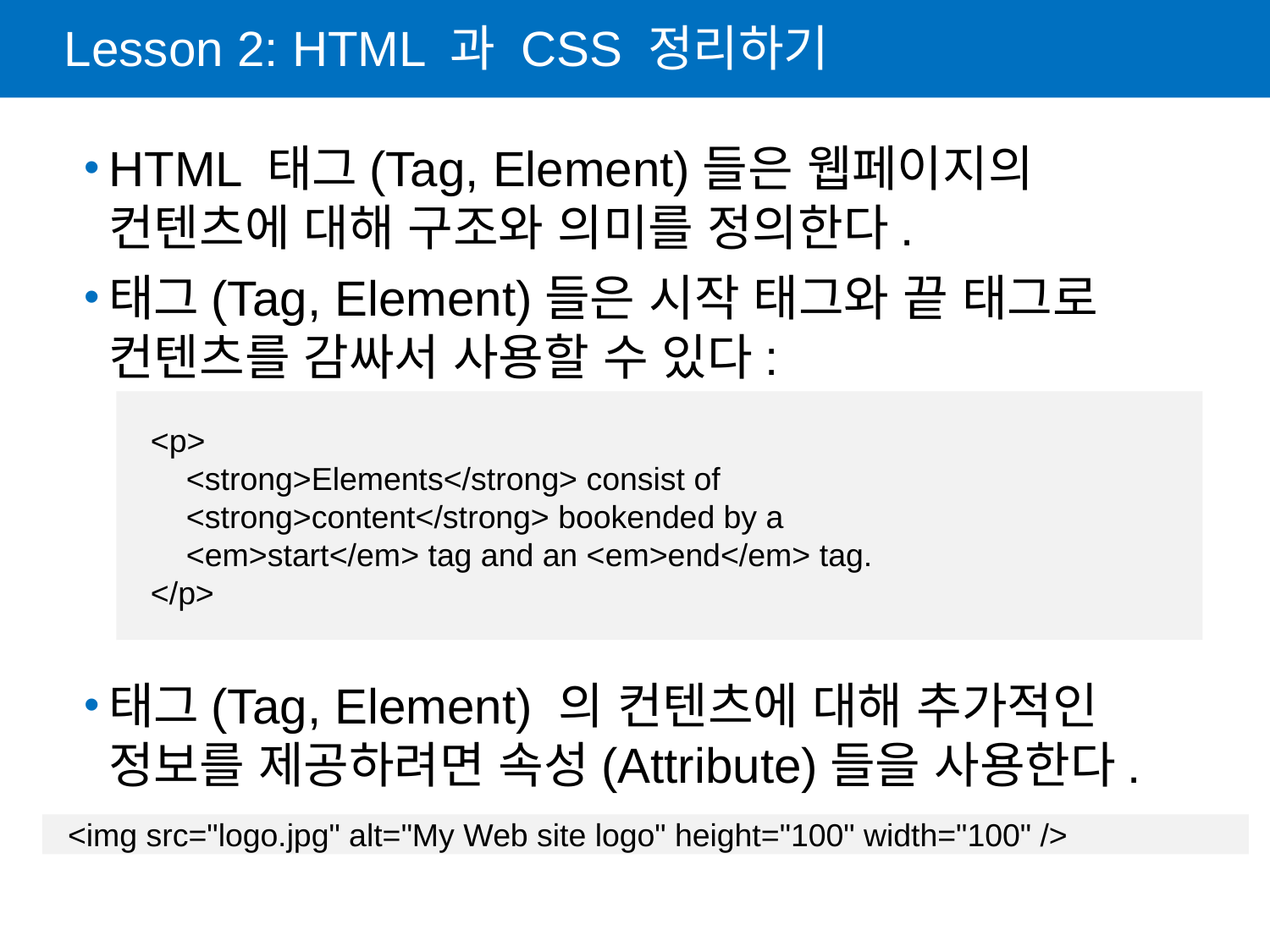

# Lesson 2: HTML 과 CSS 정리하기
HTML 태그(Tag, Element)들은 웹페이지의 컨텐츠에 대해 구조와 의미를 정의한다.
태그(Tag, Element)들은 시작 태그와 끝 태그로 컨텐츠를 감싸서 사용할 수 있다:

태그(Tag, Element) 의 컨텐츠에 대해 추가적인 정보를 제공하려면 속성(Attribute)들을 사용한다.
 <p>
     <strong>Elements</strong> consist of
     <strong>content</strong> bookended by a
     <em>start</em> tag and an <em>end</em> tag.
 </p>
<img src="logo.jpg" alt="My Web site logo" height="100" width="100" />